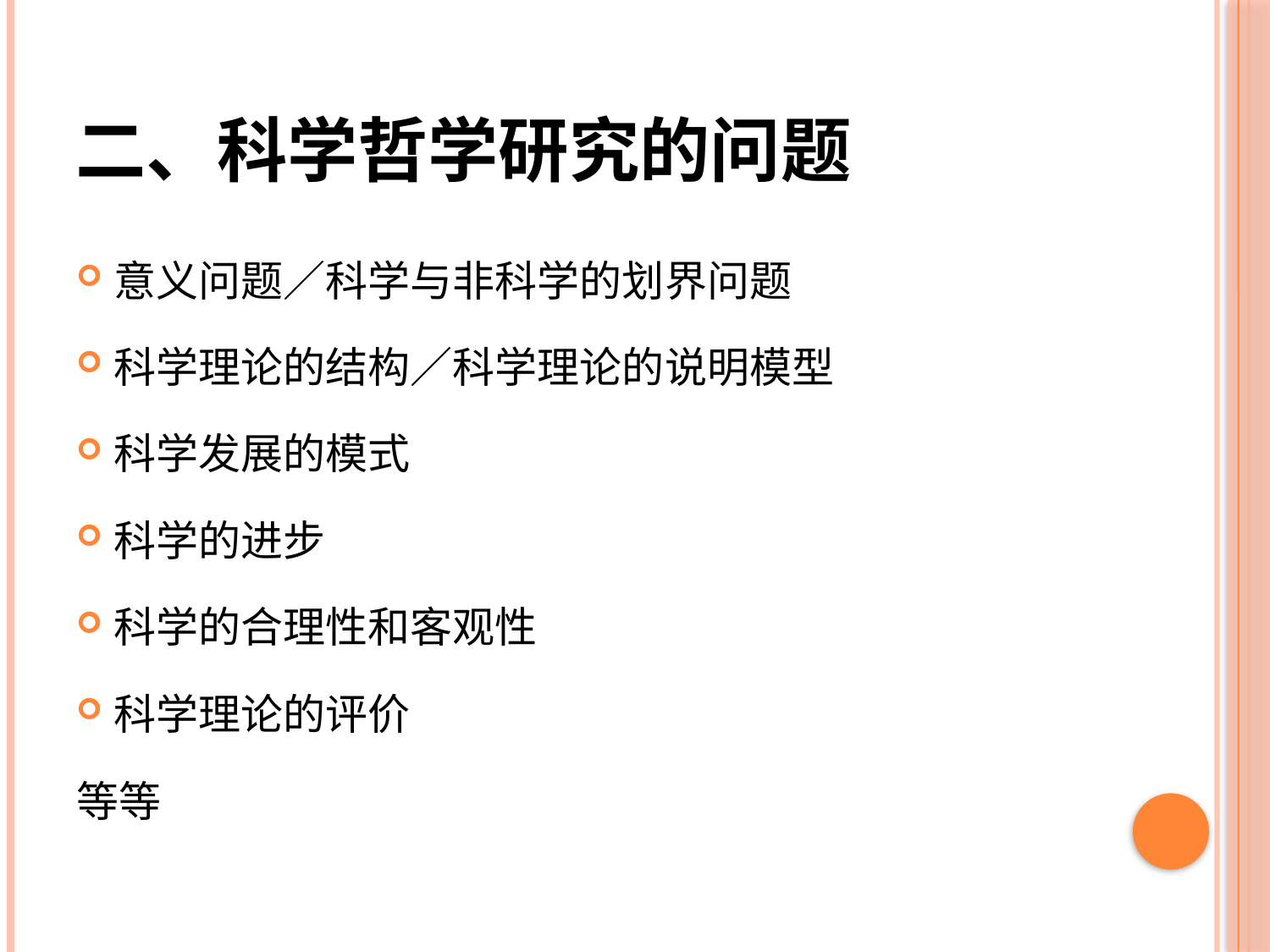

# 二、科学哲学研究的问题
意义问题／科学与非科学的划界问题
科学理论的结构／科学理论的说明模型
科学发展的模式
科学的进步
科学的合理性和客观性
科学理论的评价
等等